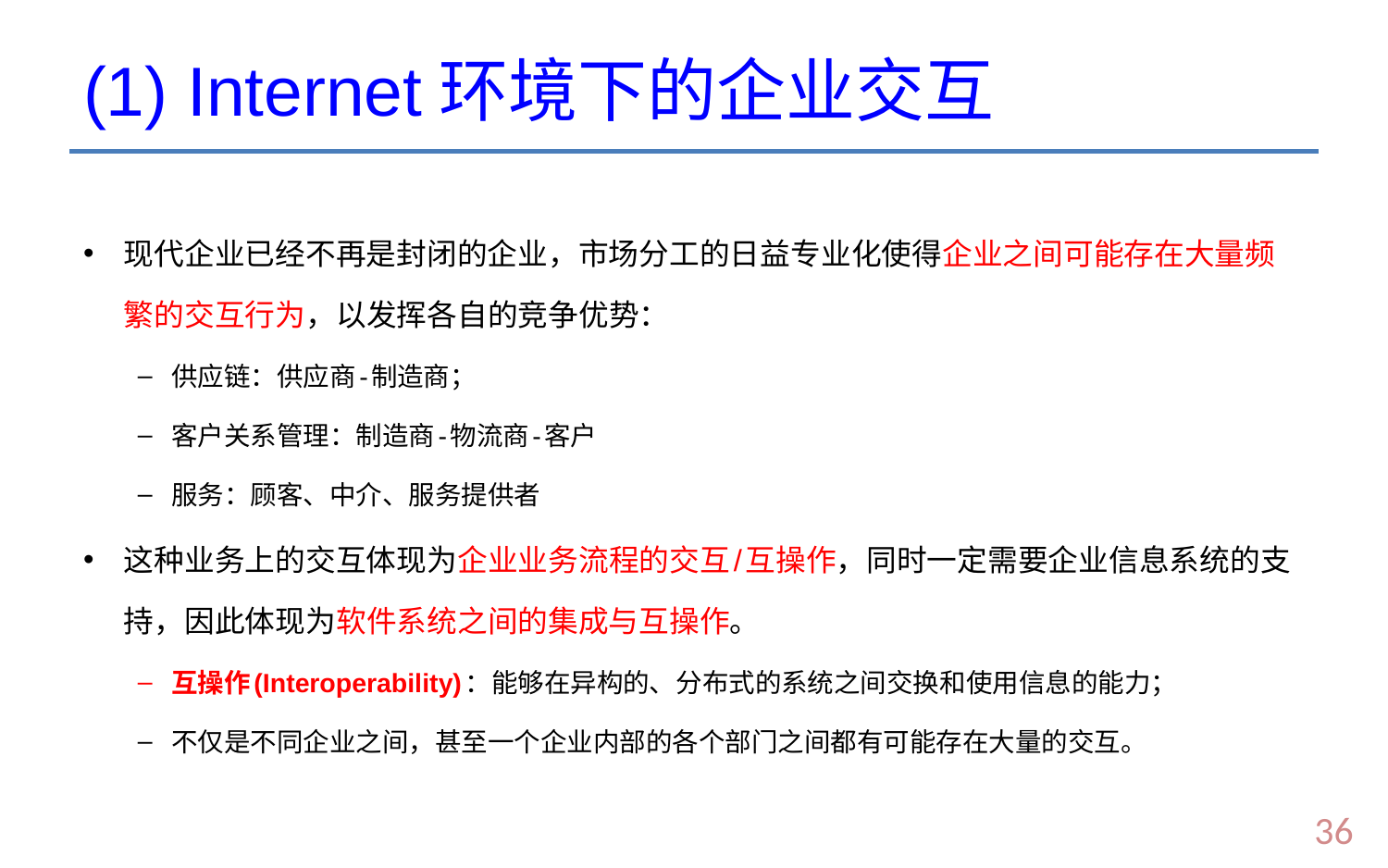

# (1) Internet环境下的企业交互
现代企业已经不再是封闭的企业，市场分工的日益专业化使得企业之间可能存在大量频繁的交互行为，以发挥各自的竞争优势：
供应链：供应商-制造商；
客户关系管理：制造商-物流商-客户
服务：顾客、中介、服务提供者
这种业务上的交互体现为企业业务流程的交互/互操作，同时一定需要企业信息系统的支持，因此体现为软件系统之间的集成与互操作。
互操作(Interoperability)：能够在异构的、分布式的系统之间交换和使用信息的能力；
不仅是不同企业之间，甚至一个企业内部的各个部门之间都有可能存在大量的交互。

36